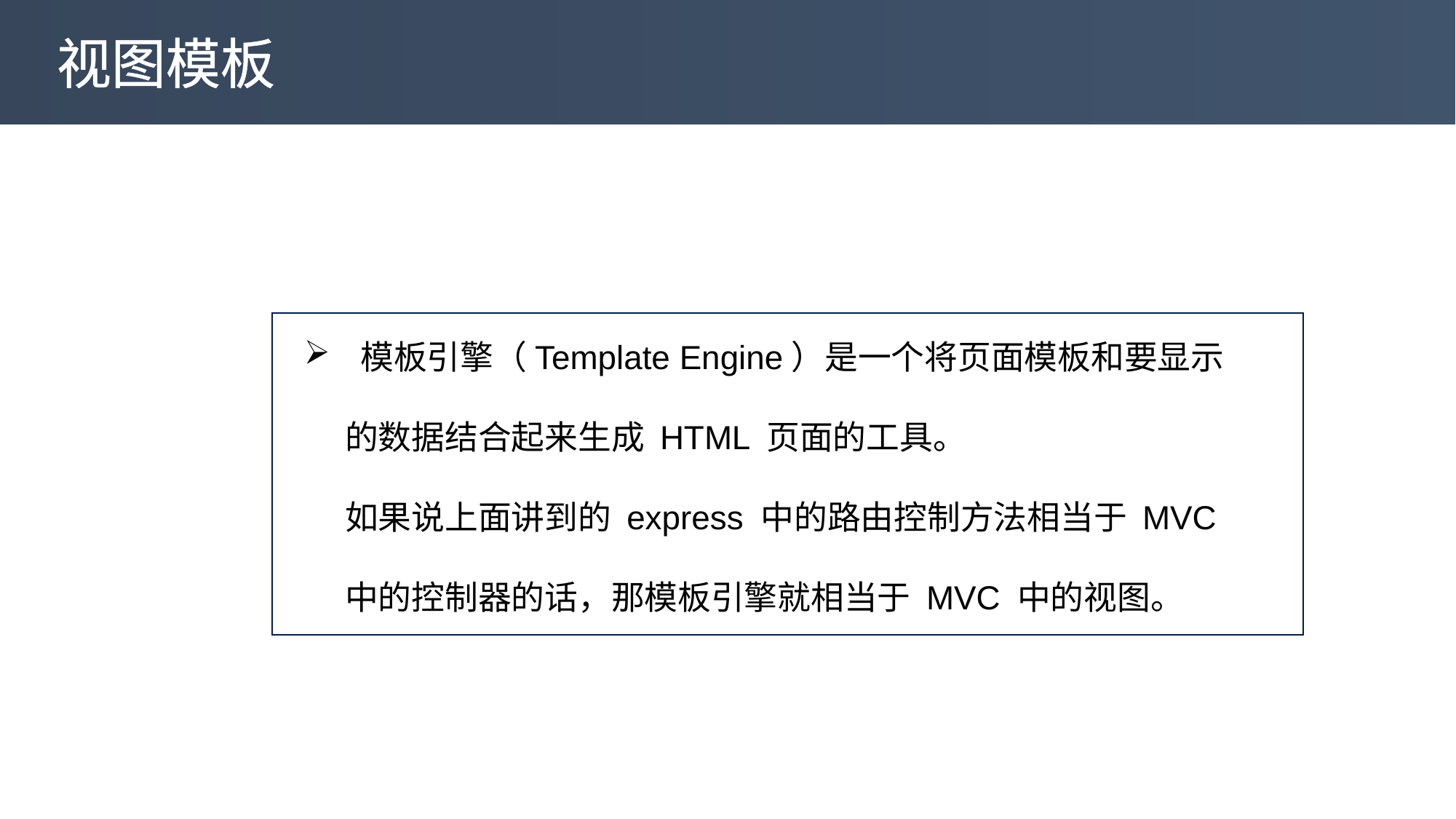

视图模板
 模板引擎（Template Engine）是一个将页面模板和要显示的数据结合起来生成 HTML 页面的工具。
如果说上面讲到的 express 中的路由控制方法相当于 MVC 中的控制器的话，那模板引擎就相当于 MVC 中的视图。